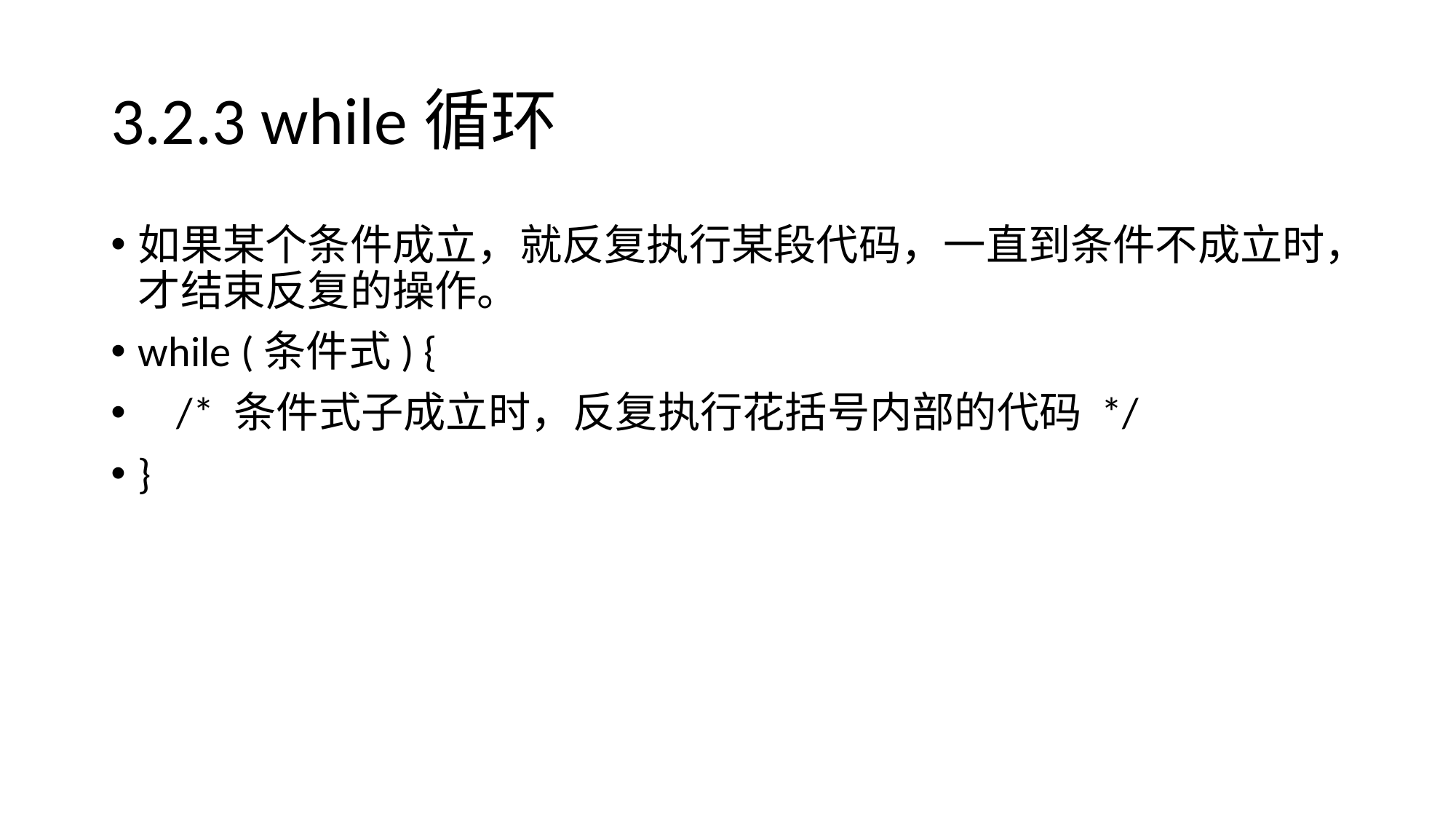

# 3.2.3 while循环
如果某个条件成立，就反复执行某段代码，一直到条件不成立时，才结束反复的操作。
while (条件式) {
    /* 条件式子成立时，反复执行花括号内部的代码 */
}